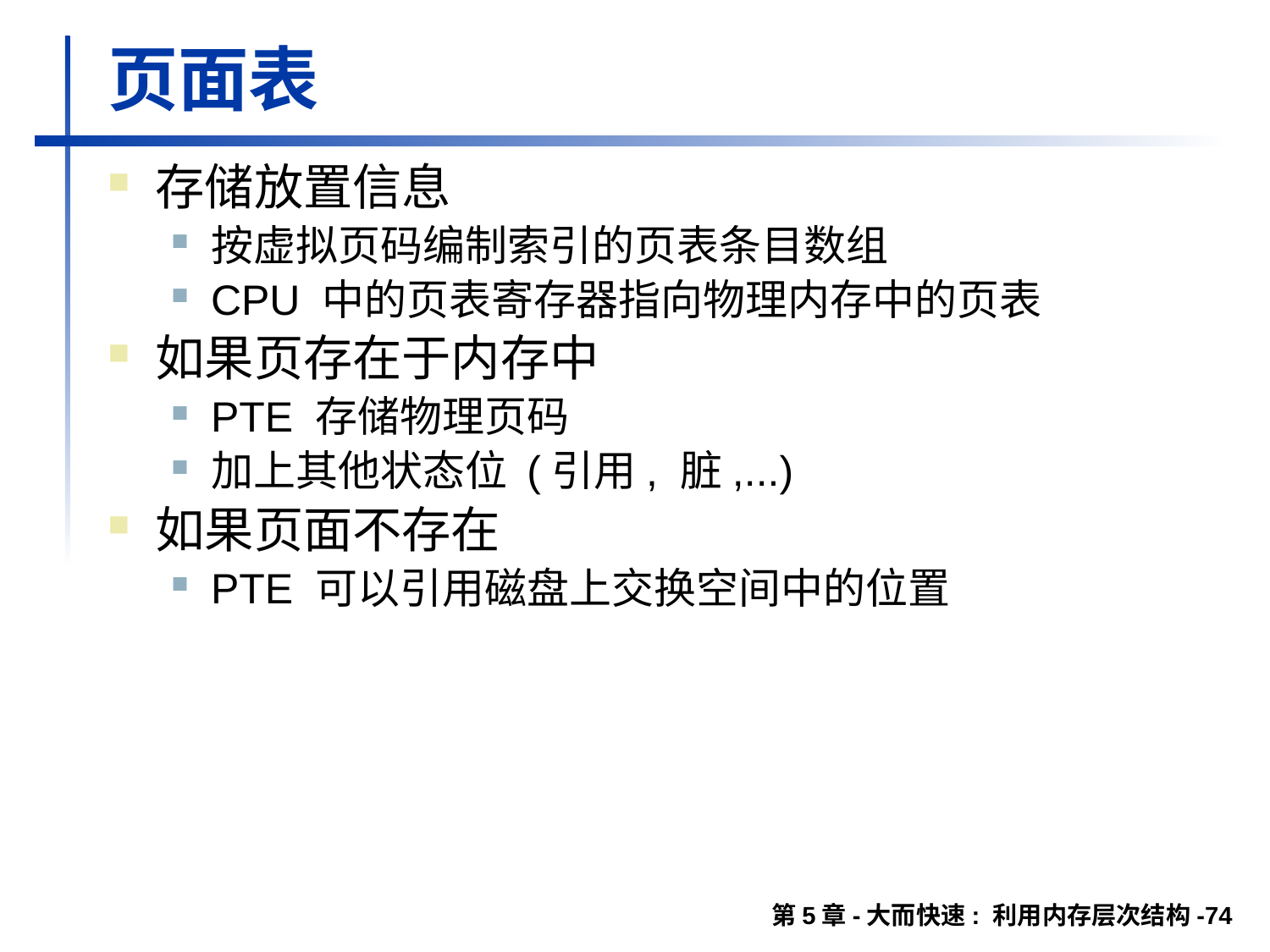

# 页面表
存储放置信息
按虚拟页码编制索引的页表条目数组
CPU 中的页表寄存器指向物理内存中的页表
如果页存在于内存中
PTE 存储物理页码
加上其他状态位 (引用, 脏,...)
如果页面不存在
PTE 可以引用磁盘上交换空间中的位置
第5章-大而快速: 利用内存层次结构-74